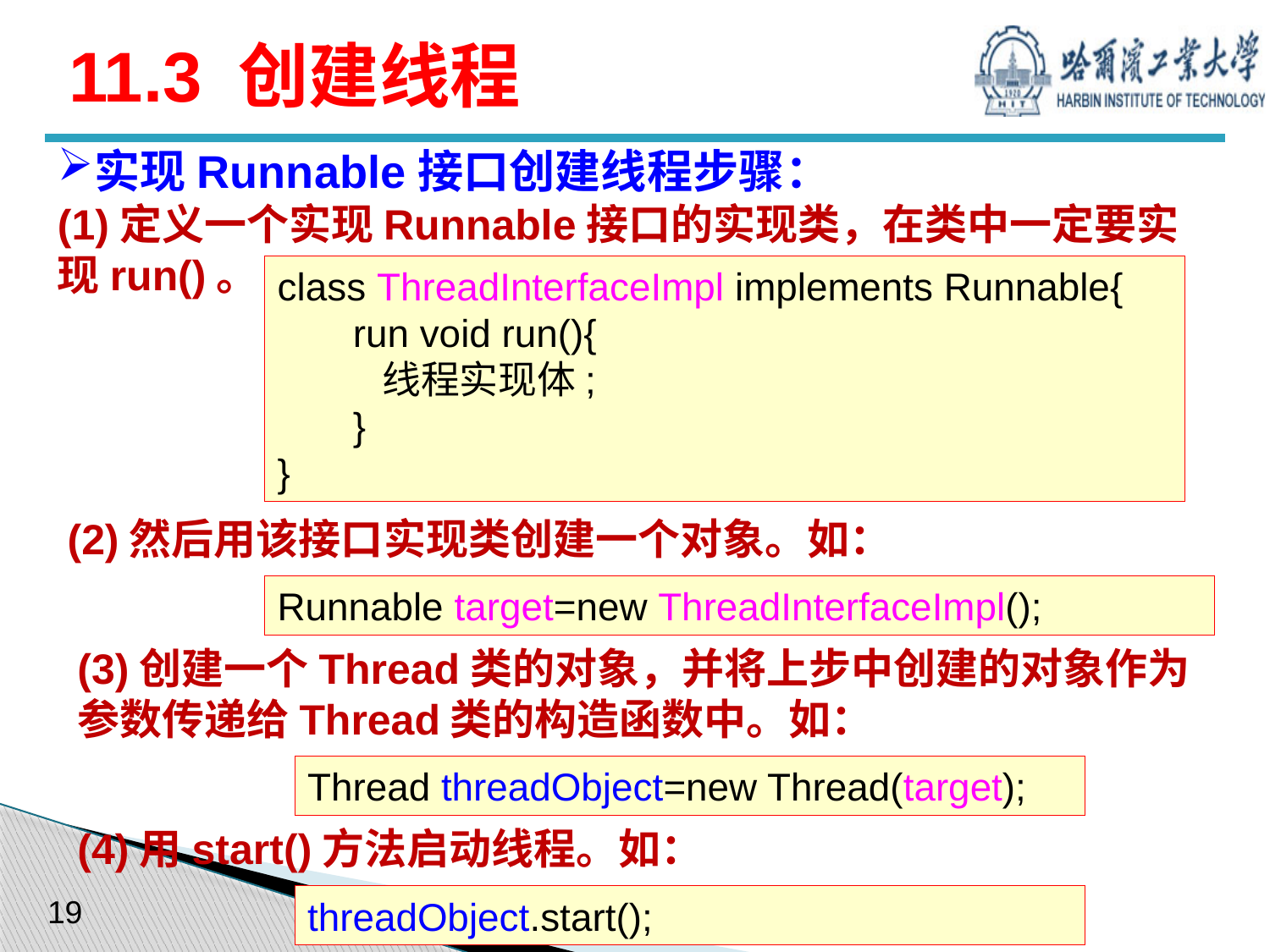

# 11.3 创建线程
实现Runnable接口创建线程步骤：
(1)定义一个实现Runnable接口的实现类，在类中一定要实现run()。
class ThreadInterfaceImpl implements Runnable{
       run void run(){
           线程实现体;
       }
}
(2)然后用该接口实现类创建一个对象。如：
Runnable target=new ThreadInterfaceImpl();
(3)创建一个Thread类的对象，并将上步中创建的对象作为参数传递给Thread类的构造函数中。如：
Thread threadObject=new Thread(target);
(4)用start()方法启动线程。如：
threadObject.start();